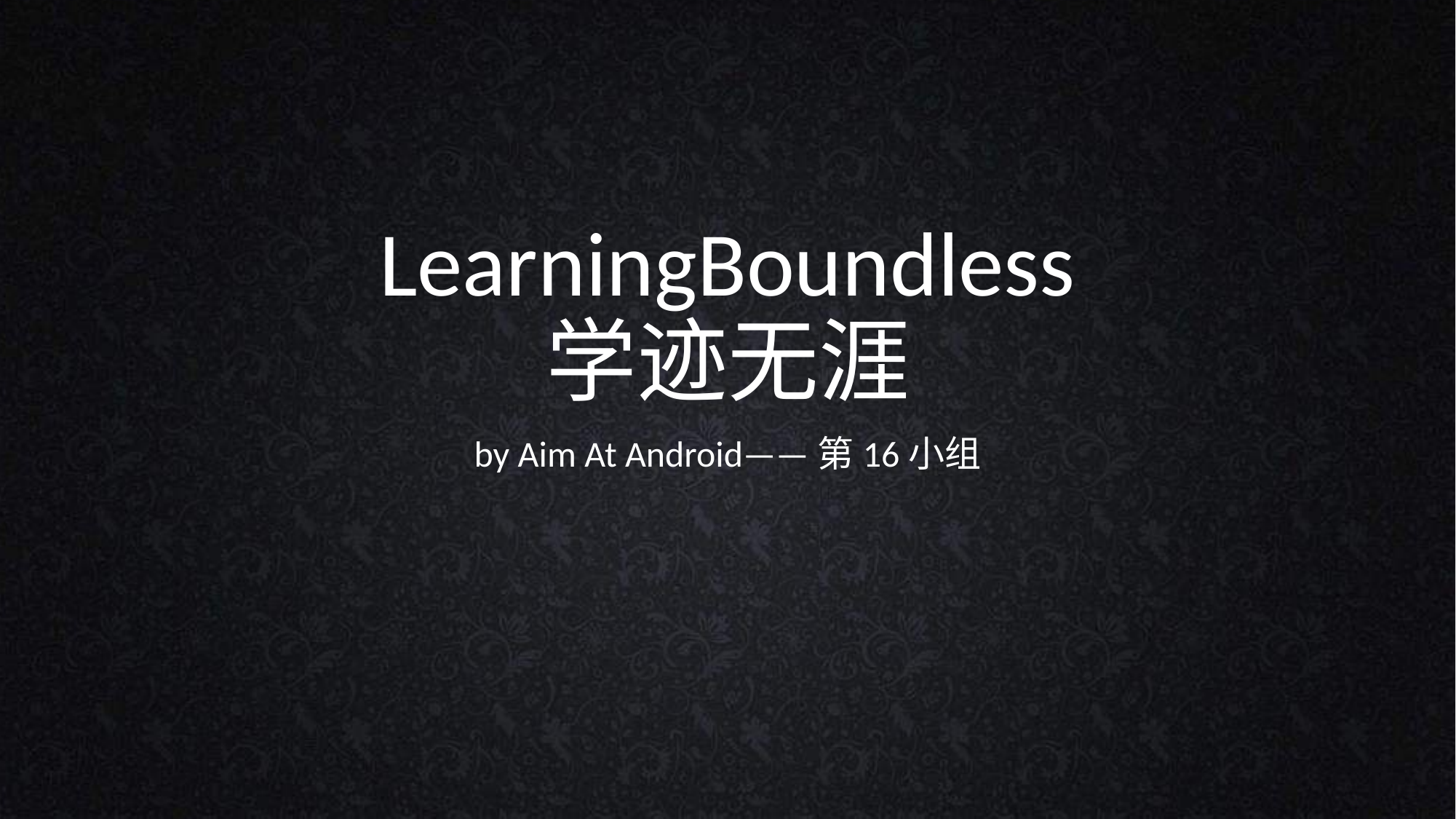

# LearningBoundless 学迹无涯
by Aim At Android——第16小组